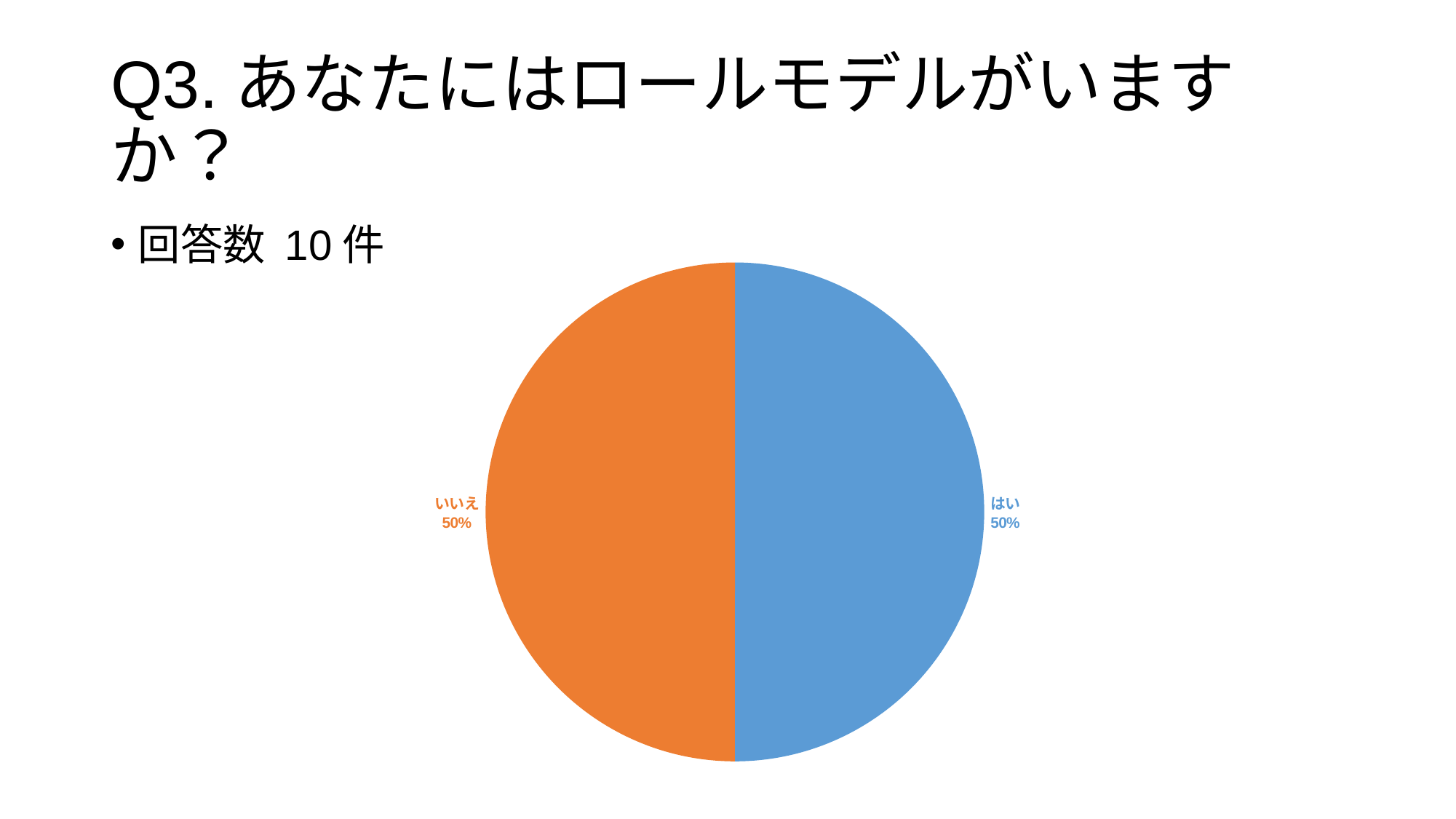

# Q3.あなたにはロールモデルがいますか？
回答数 10件

### Chart

| Category |  |
|---|---|
| はい | 5.0 |
| いいえ | 5.0 |